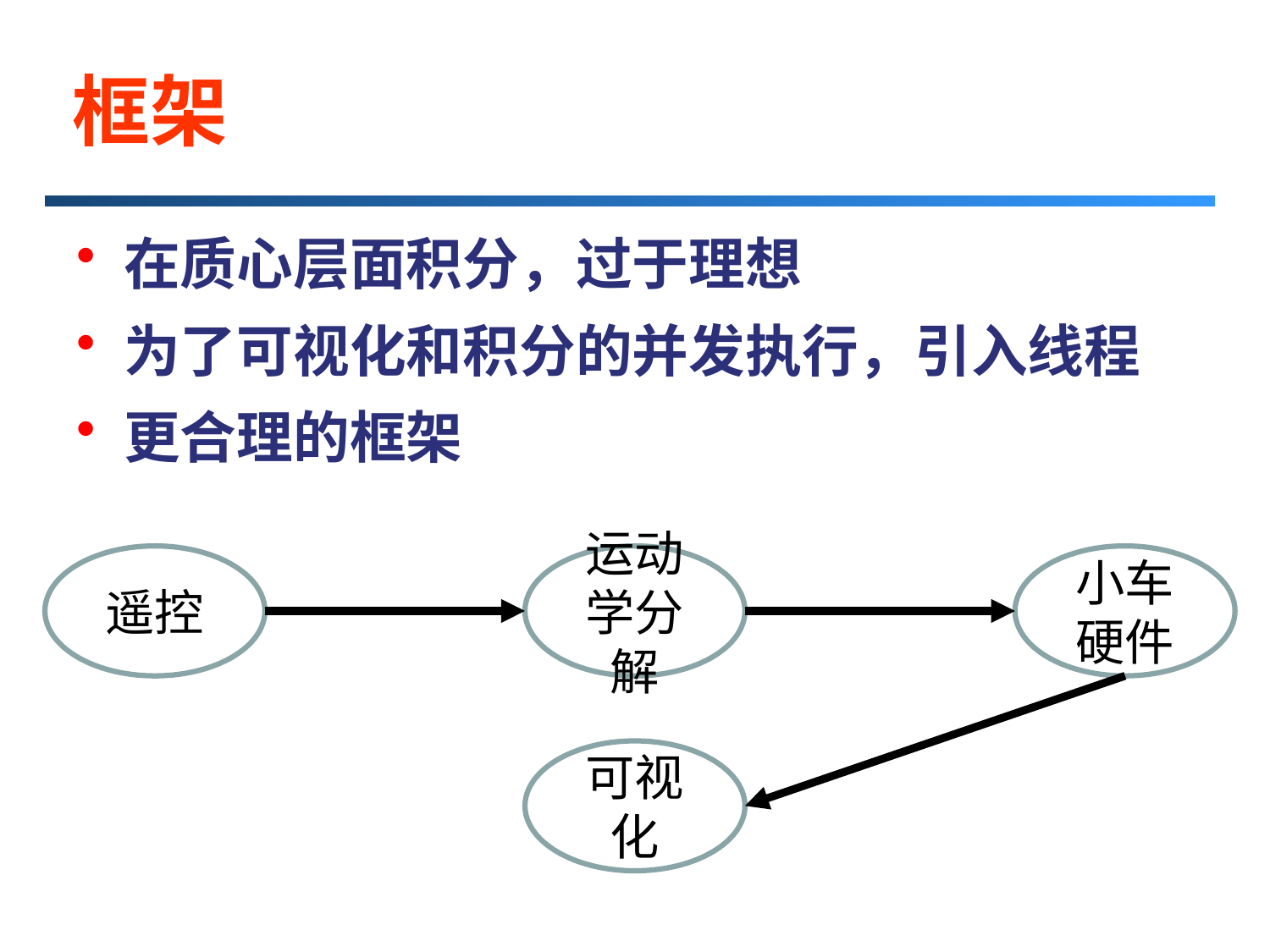

# 框架
在质心层面积分，过于理想
为了可视化和积分的并发执行，引入线程
更合理的框架
遥控
运动学分解
小车硬件
可视化